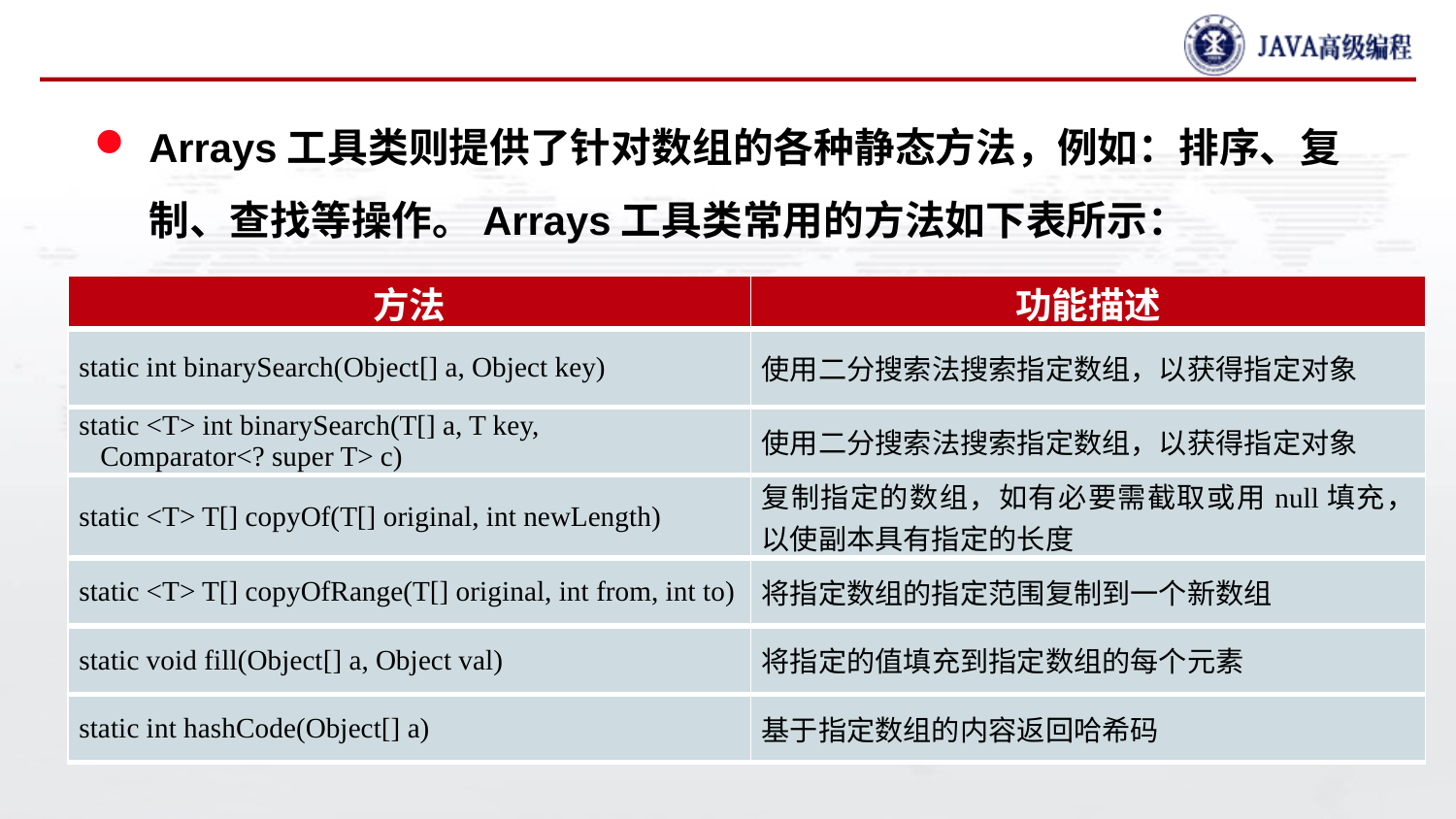

#
Arrays工具类则提供了针对数组的各种静态方法，例如：排序、复制、查找等操作。Arrays工具类常用的方法如下表所示：

| 方法 | 功能描述 |
| --- | --- |
| static int binarySearch(Object[] a, Object key) | 使用二分搜索法搜索指定数组，以获得指定对象 |
| static <T> int binarySearch(T[] a, T key, Comparator<? super T> c) | 使用二分搜索法搜索指定数组，以获得指定对象 |
| static <T> T[] copyOf(T[] original, int newLength) | 复制指定的数组，如有必要需截取或用null填充，以使副本具有指定的长度 |
| static <T> T[] copyOfRange(T[] original, int from, int to) | 将指定数组的指定范围复制到一个新数组 |
| static void fill(Object[] a, Object val) | 将指定的值填充到指定数组的每个元素 |
| static int hashCode(Object[] a) | 基于指定数组的内容返回哈希码 |